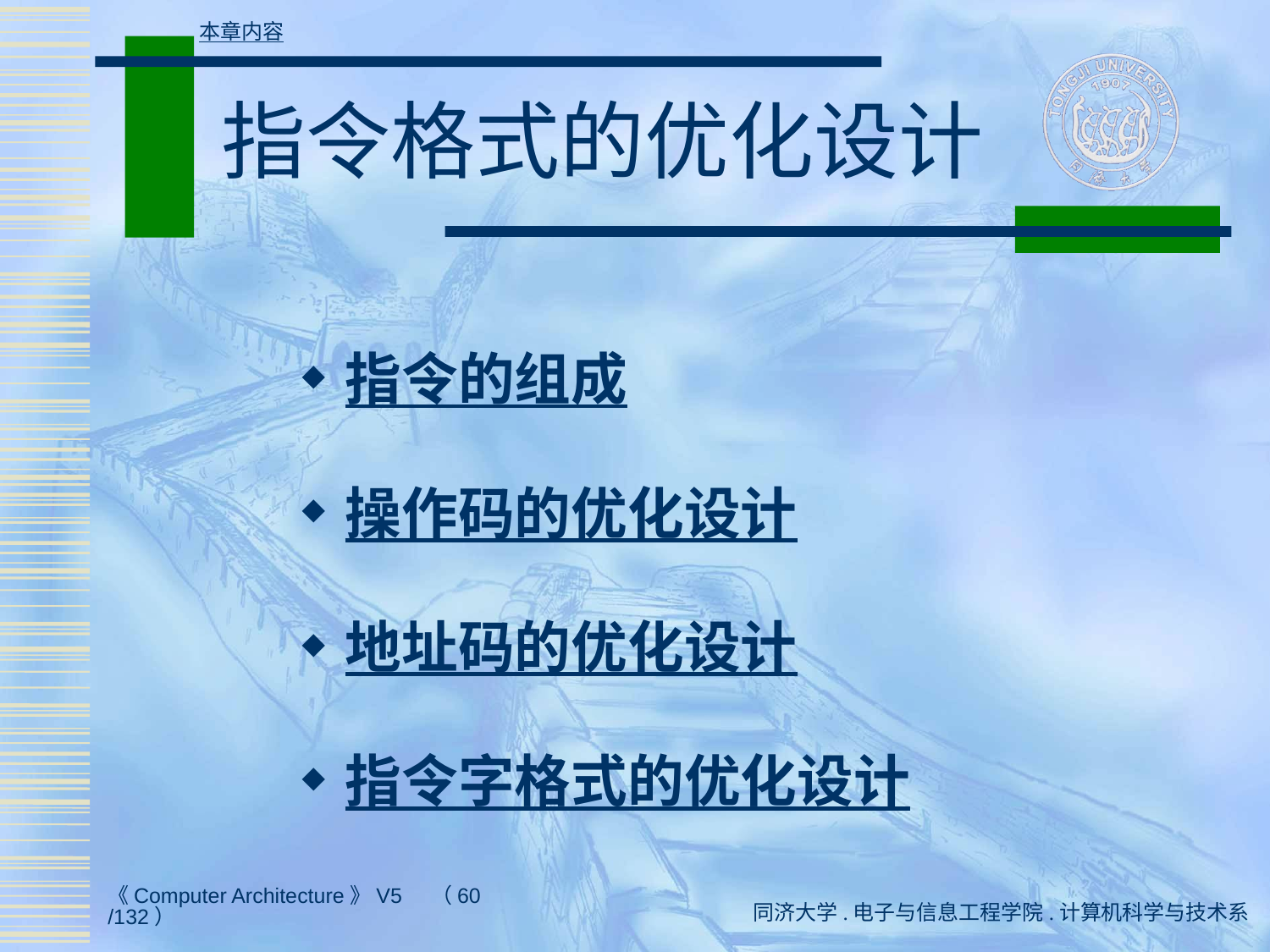

本章内容
# 指令格式的优化设计
指令的组成
操作码的优化设计
地址码的优化设计
指令字格式的优化设计